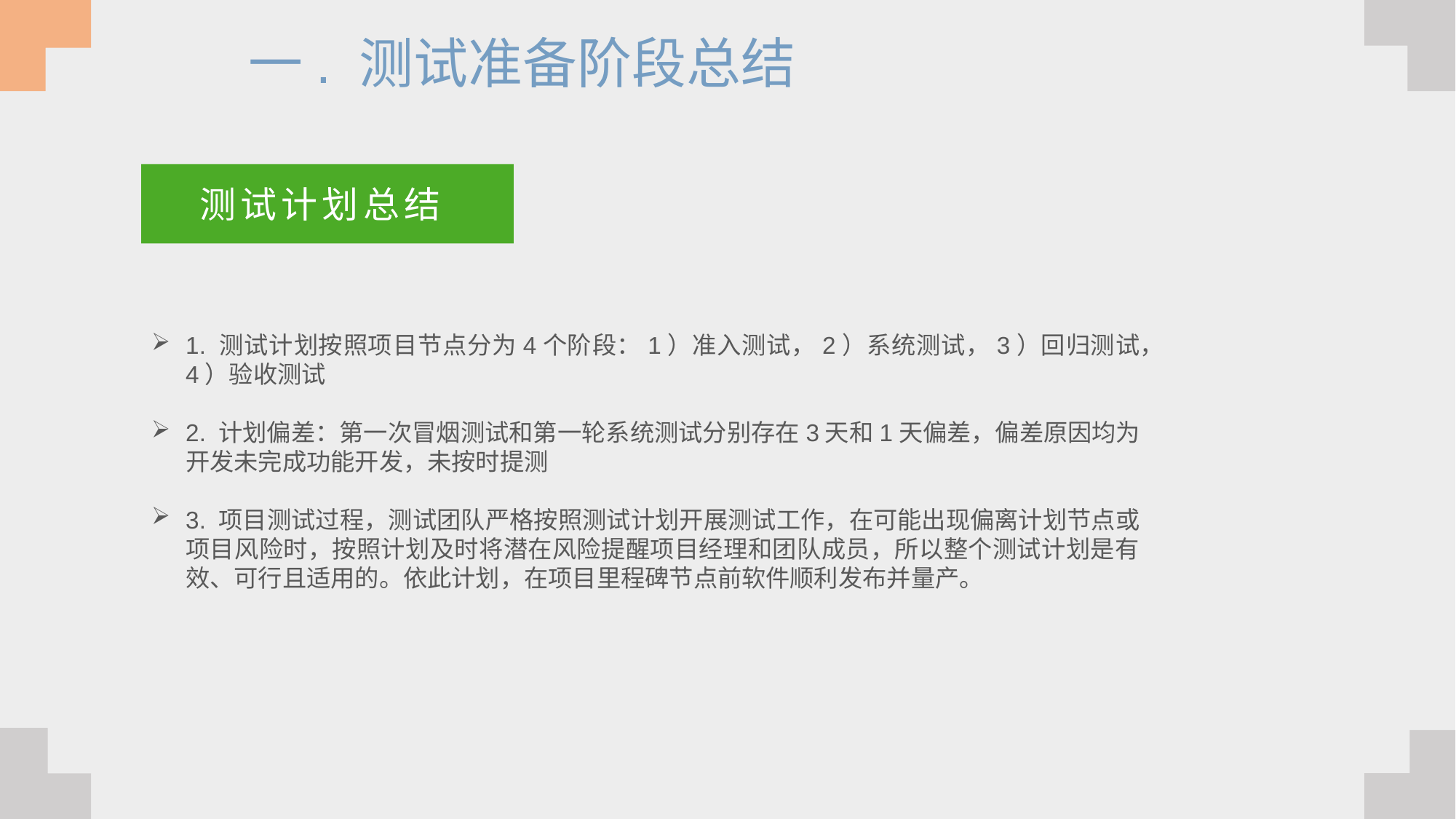

一. 测试准备阶段总结

测试计划总结
1. 测试计划按照项目节点分为4个阶段：1）准入测试，2）系统测试，3）回归测试，4）验收测试

2. 计划偏差：第一次冒烟测试和第一轮系统测试分别存在3天和1天偏差，偏差原因均为开发未完成功能开发，未按时提测

3. 项目测试过程，测试团队严格按照测试计划开展测试工作，在可能出现偏离计划节点或项目风险时，按照计划及时将潜在风险提醒项目经理和团队成员，所以整个测试计划是有效、可行且适用的。依此计划，在项目里程碑节点前软件顺利发布并量产。